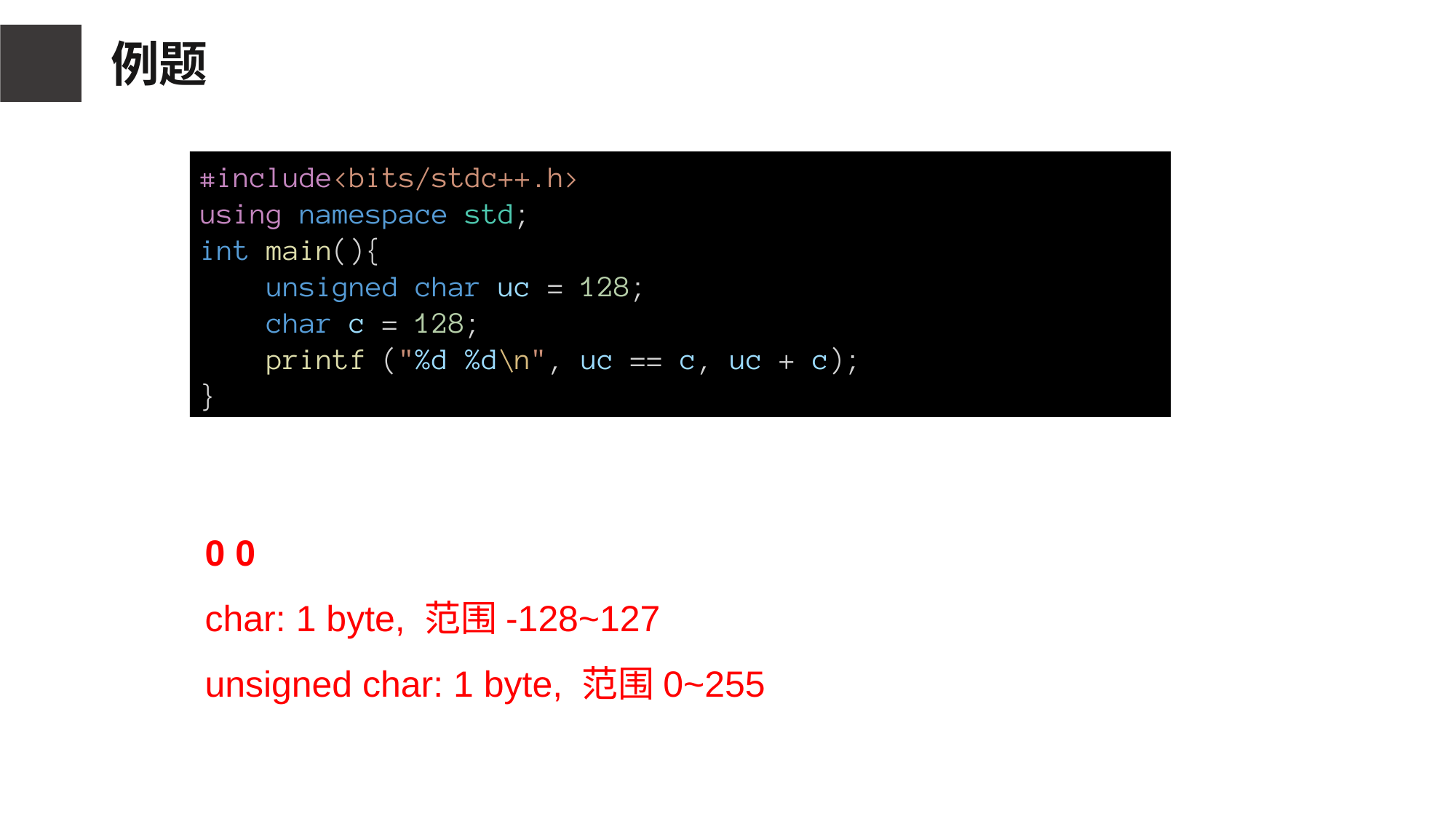

例题
#include<bits/stdc++.h>
using namespace std;
int main(){
    unsigned char uc = 128;
    char c = 128;
    printf ("%d %d\n", uc == c, uc + c);
}
0 0
char: 1 byte, 范围-128~127
unsigned char: 1 byte, 范围0~255